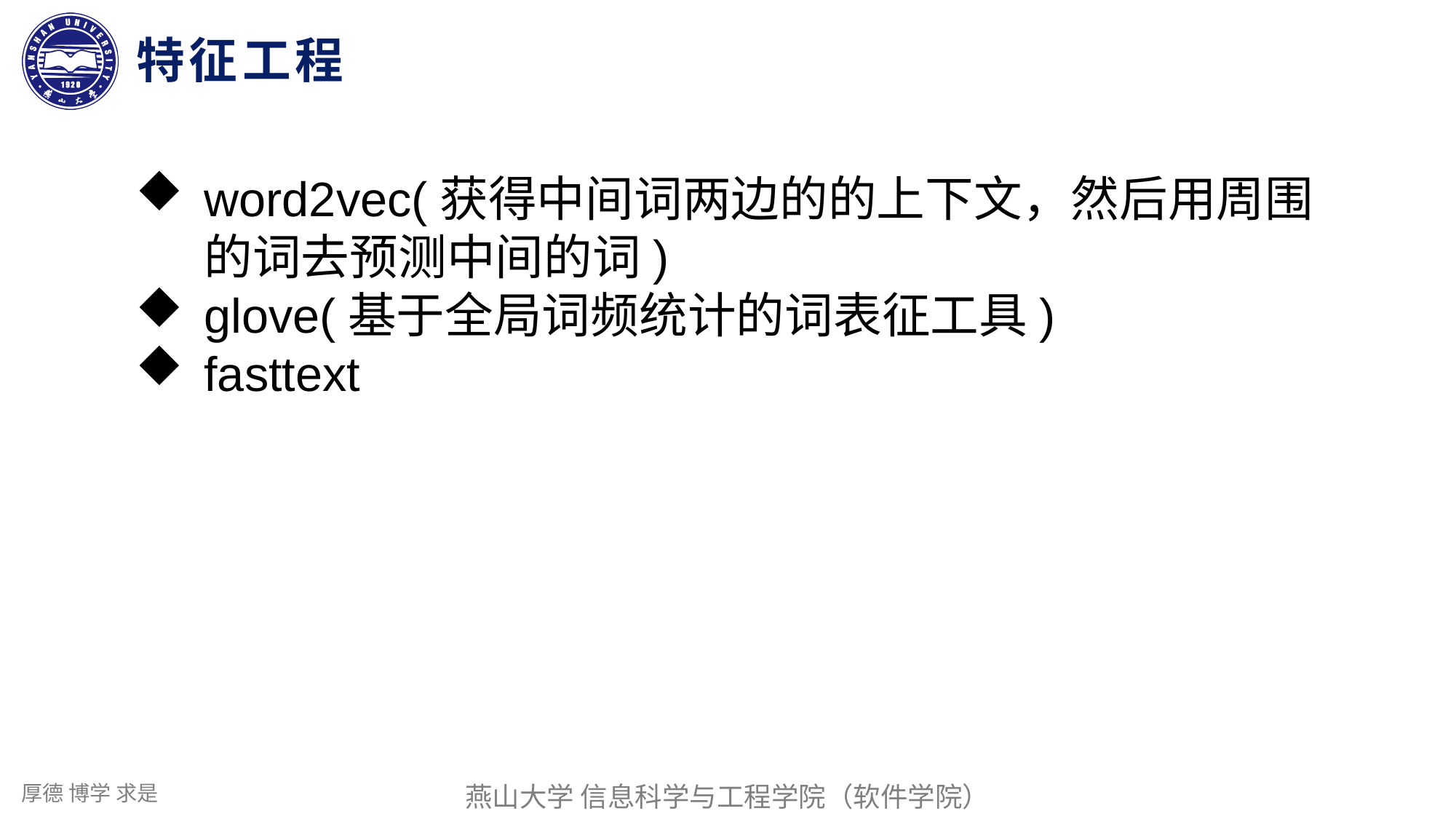

特征工程
word2vec(获得中间词两边的的上下文，然后用周围的词去预测中间的词)
glove(基于全局词频统计的词表征工具)
fasttext
23